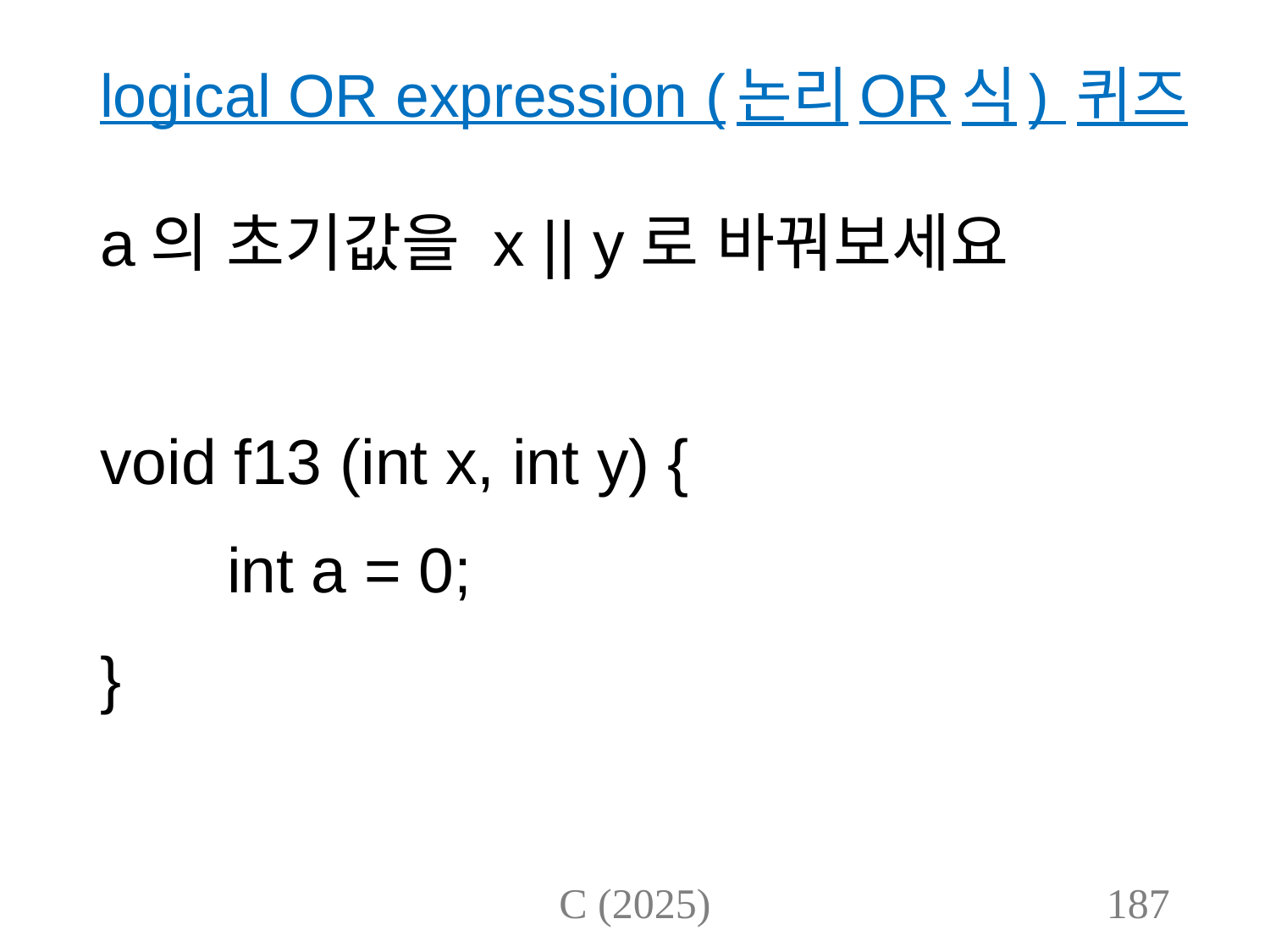

# logical OR expression (논리OR식) 퀴즈
a의 초기값을 x || y로 바꿔보세요

void f13 (int x, int y) {
	int a = 0;
}
C (2025)
187